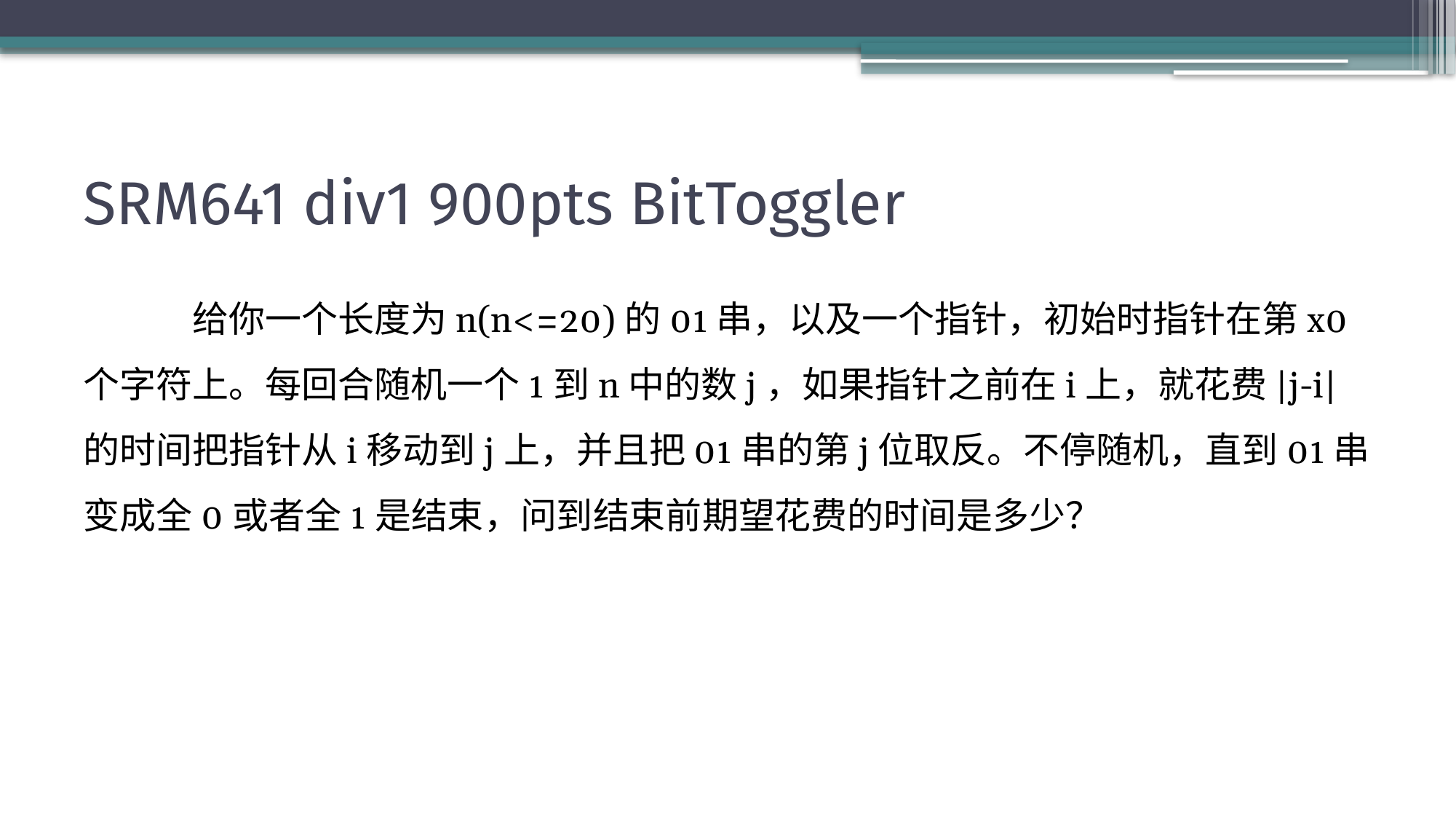

# SRM641 div1 900pts BitToggler
	给你一个长度为n(n<=20)的01串，以及一个指针，初始时指针在第x0个字符上。每回合随机一个1到n中的数j，如果指针之前在i上，就花费|j-i| 的时间把指针从i移动到j上，并且把01串的第j位取反。不停随机，直到01串变成全0或者全1是结束，问到结束前期望花费的时间是多少？